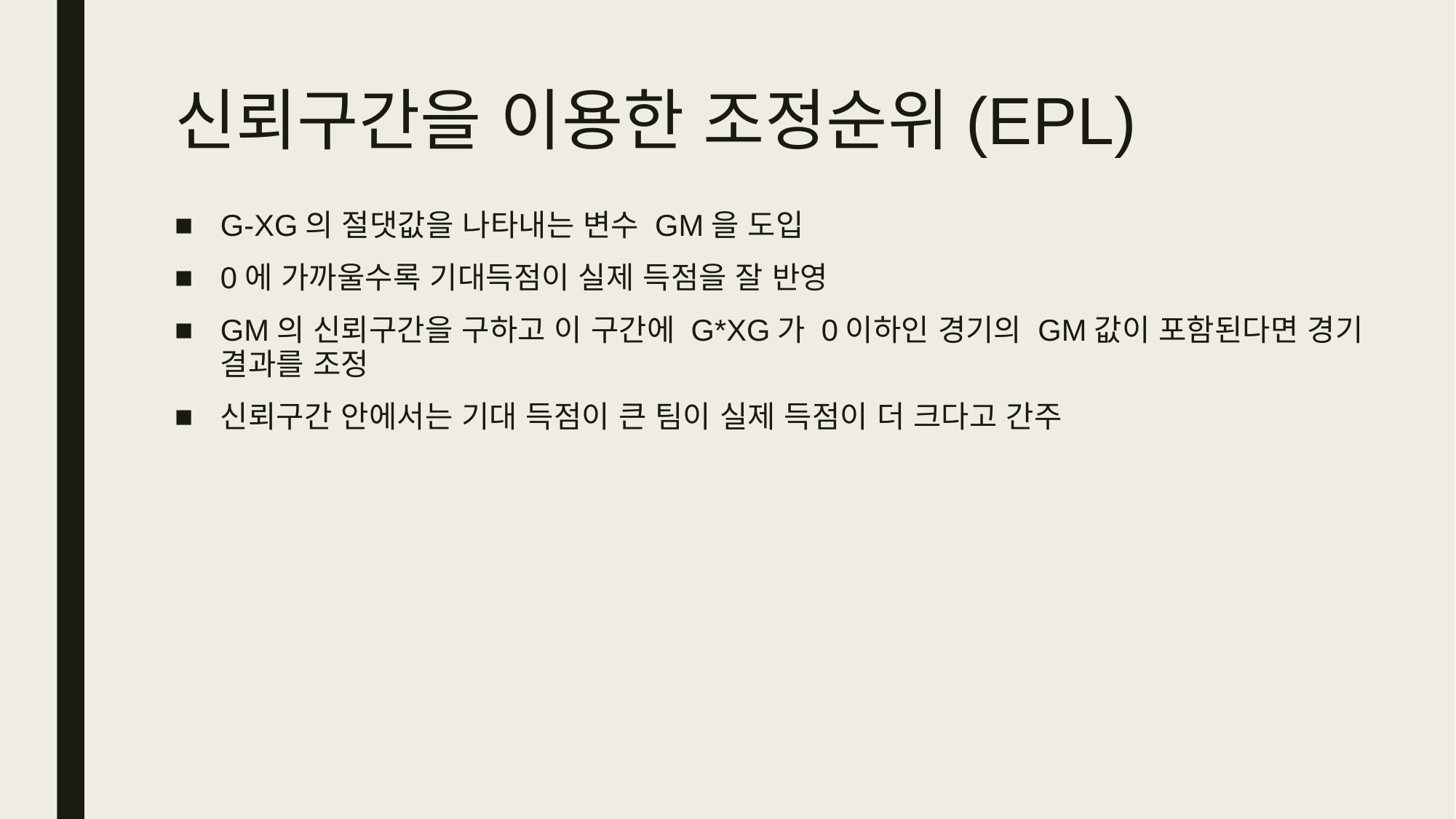

# 신뢰구간을 이용한 조정순위(EPL)
G-XG의 절댓값을 나타내는 변수 GM을 도입
0에 가까울수록 기대득점이 실제 득점을 잘 반영
GM의 신뢰구간을 구하고 이 구간에 G*XG가 0이하인 경기의 GM값이 포함된다면 경기 결과를 조정
신뢰구간 안에서는 기대 득점이 큰 팀이 실제 득점이 더 크다고 간주